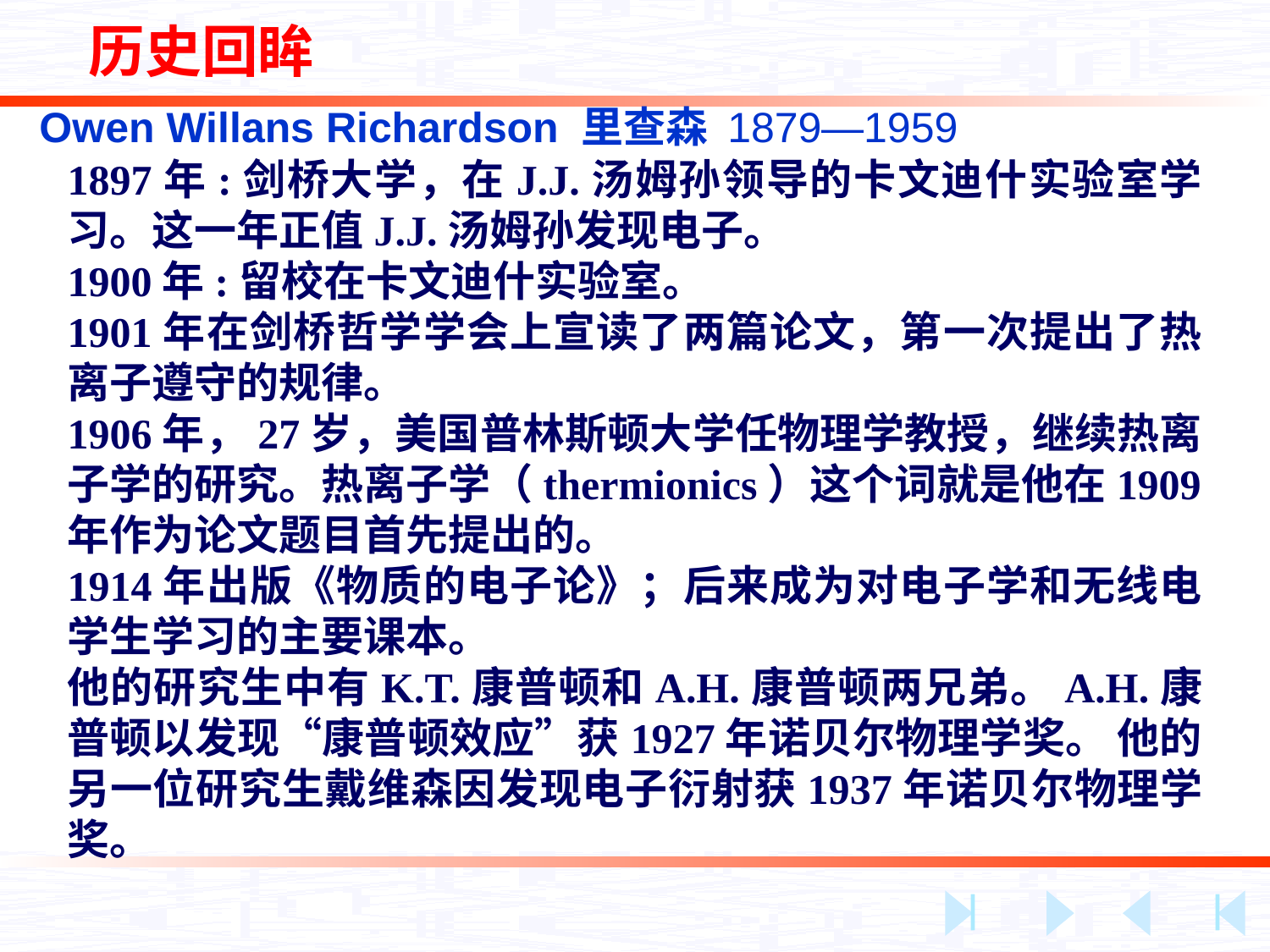

历史回眸
 Owen Willans Richardson 里查森 1879—1959
1897年:剑桥大学，在J.J.汤姆孙领导的卡文迪什实验室学习。这一年正值J.J.汤姆孙发现电子。
1900年:留校在卡文迪什实验室。
1901年在剑桥哲学学会上宣读了两篇论文，第一次提出了热离子遵守的规律。
1906年，27岁，美国普林斯顿大学任物理学教授，继续热离子学的研究。热离子学（thermionics）这个词就是他在1909年作为论文题目首先提出的。
1914年出版《物质的电子论》；后来成为对电子学和无线电学生学习的主要课本。
他的研究生中有K.T.康普顿和A.H.康普顿两兄弟。A.H.康普顿以发现“康普顿效应”获1927年诺贝尔物理学奖。 他的另一位研究生戴维森因发现电子衍射获1937年诺贝尔物理学奖。